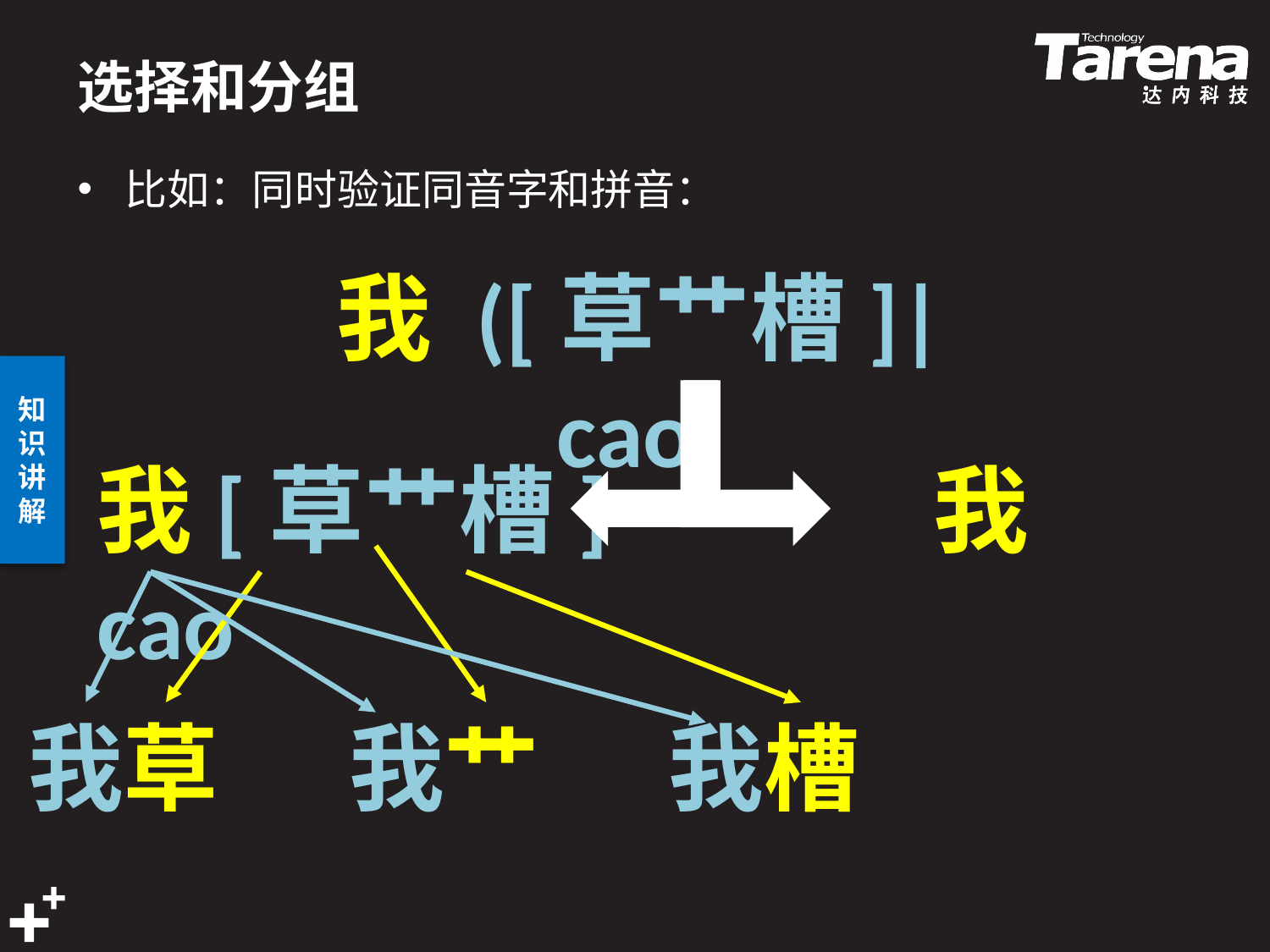

# 选择和分组
比如：同时验证同音字和拼音：
我 ([草艹槽]|cao)

我[草艹槽]              我cao
我草
我艹
我槽